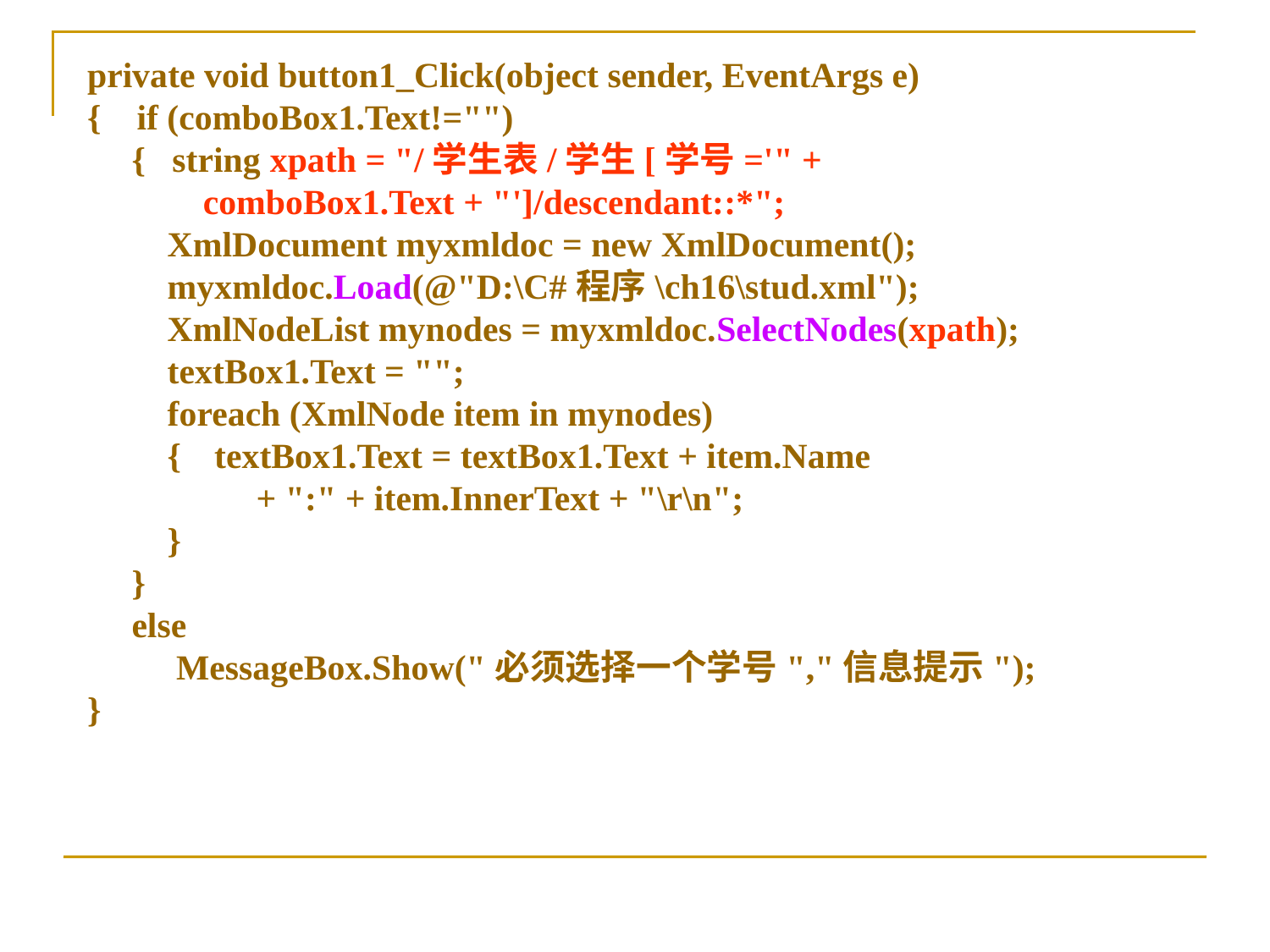

private void button1_Click(object sender, EventArgs e)
{    if (comboBox1.Text!="")
     {   string xpath = "/学生表/学生[学号='" +
             comboBox1.Text + "']/descendant::*";
         XmlDocument myxmldoc = new XmlDocument();
         myxmldoc.Load(@"D:\C#程序\ch16\stud.xml");
         XmlNodeList mynodes = myxmldoc.SelectNodes(xpath);
         textBox1.Text = "";
         foreach (XmlNode item in mynodes)
         {	textBox1.Text = textBox1.Text + item.Name
                   + ":" + item.InnerText + "\r\n";
         }
     }
     else
          MessageBox.Show("必须选择一个学号","信息提示");
}